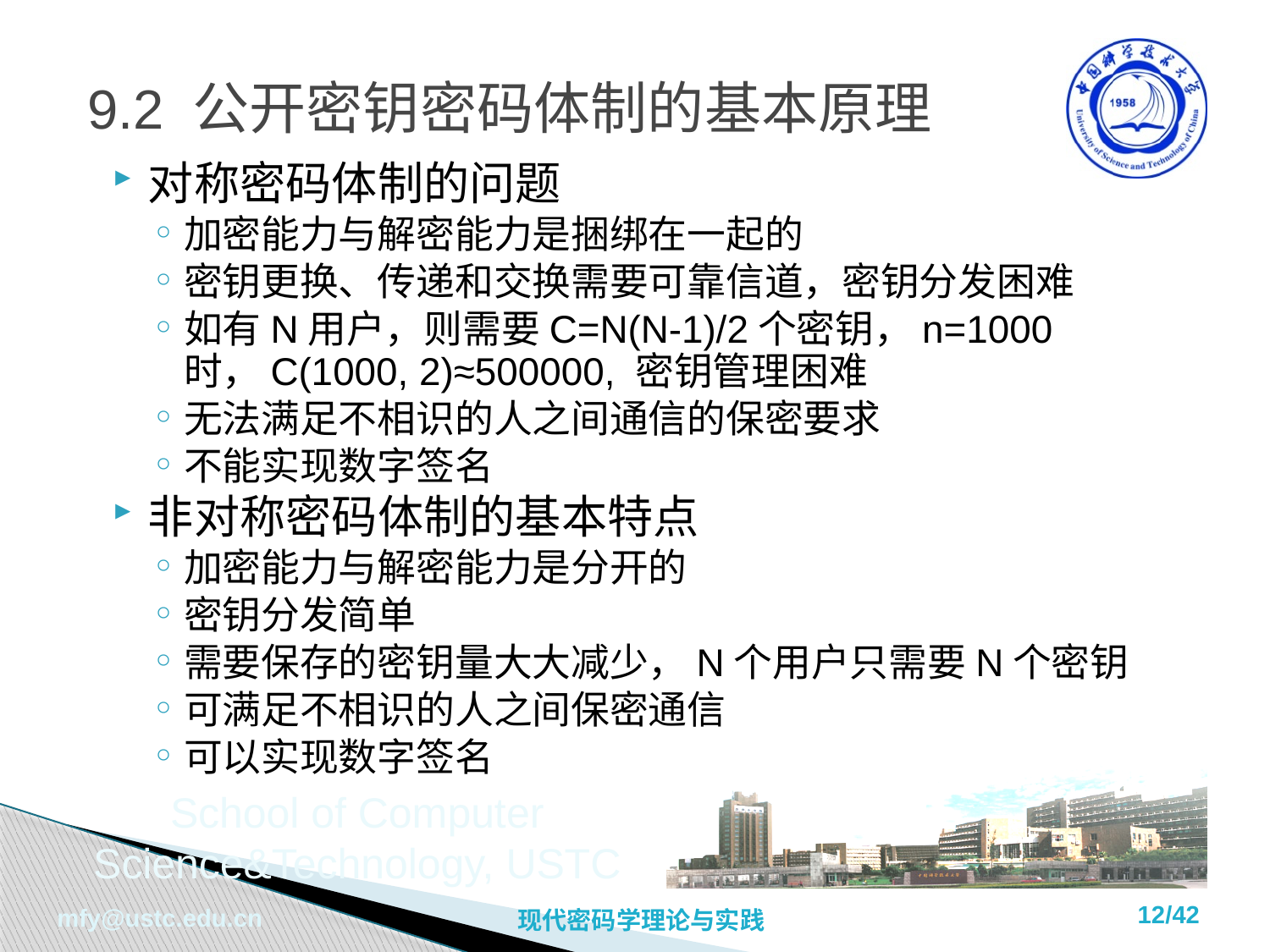

# 9.2 公开密钥密码体制的基本原理
对称密码体制的问题
加密能力与解密能力是捆绑在一起的
密钥更换、传递和交换需要可靠信道，密钥分发困难
如有N用户，则需要C=N(N-1)/2个密钥，n=1000时，C(1000, 2)≈500000, 密钥管理困难
无法满足不相识的人之间通信的保密要求
不能实现数字签名
非对称密码体制的基本特点
加密能力与解密能力是分开的
密钥分发简单
需要保存的密钥量大大减少，N个用户只需要N个密钥
可满足不相识的人之间保密通信
可以实现数字签名